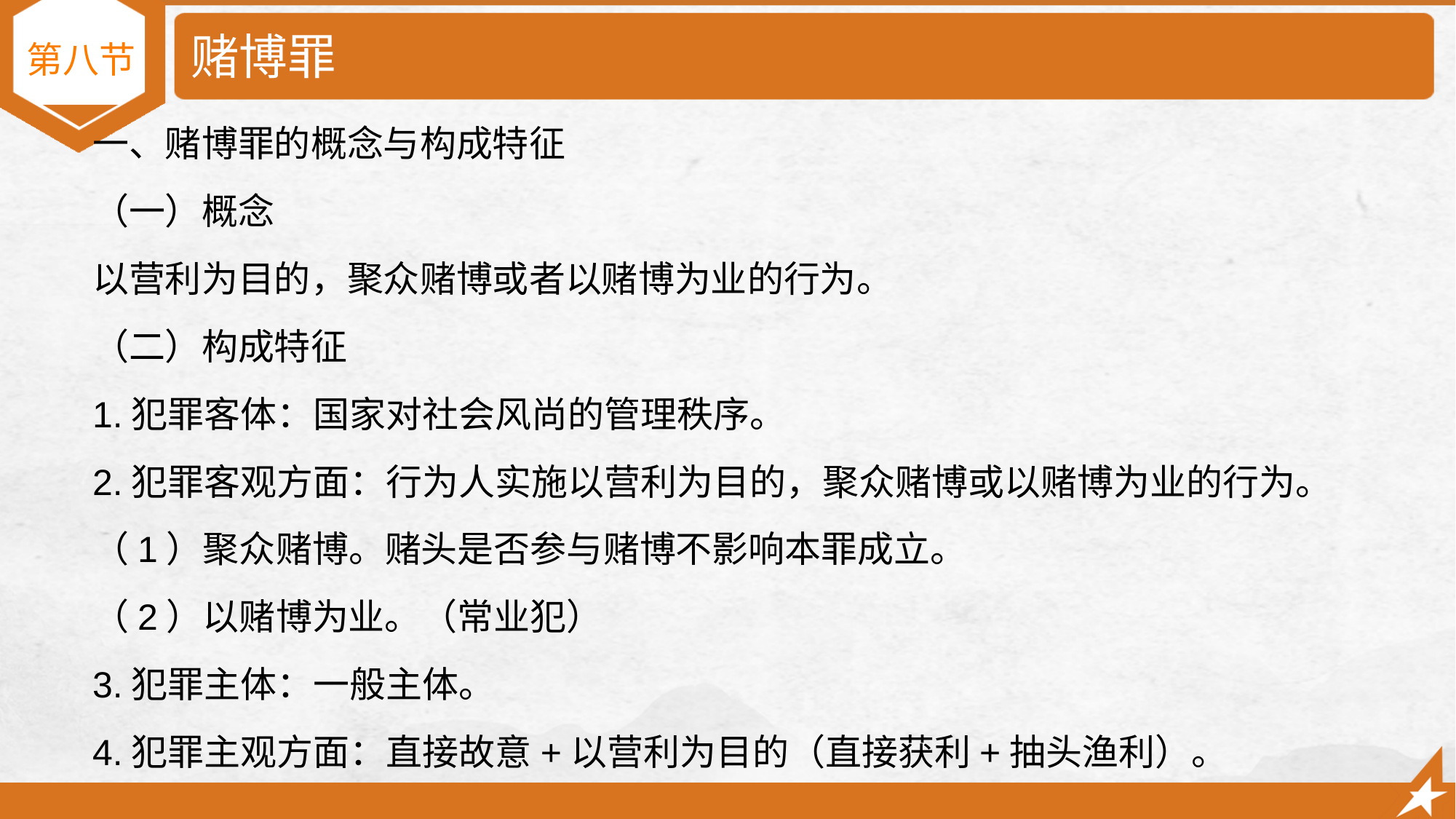

# 赌博罪
第八节
一、赌博罪的概念与构成特征
（一）概念
以营利为目的，聚众赌博或者以赌博为业的行为。
（二）构成特征
1.犯罪客体：国家对社会风尚的管理秩序。
2.犯罪客观方面：行为人实施以营利为目的，聚众赌博或以赌博为业的行为。
（1）聚众赌博。赌头是否参与赌博不影响本罪成立。
（2）以赌博为业。（常业犯）
3.犯罪主体：一般主体。
4.犯罪主观方面：直接故意+以营利为目的（直接获利+抽头渔利）。